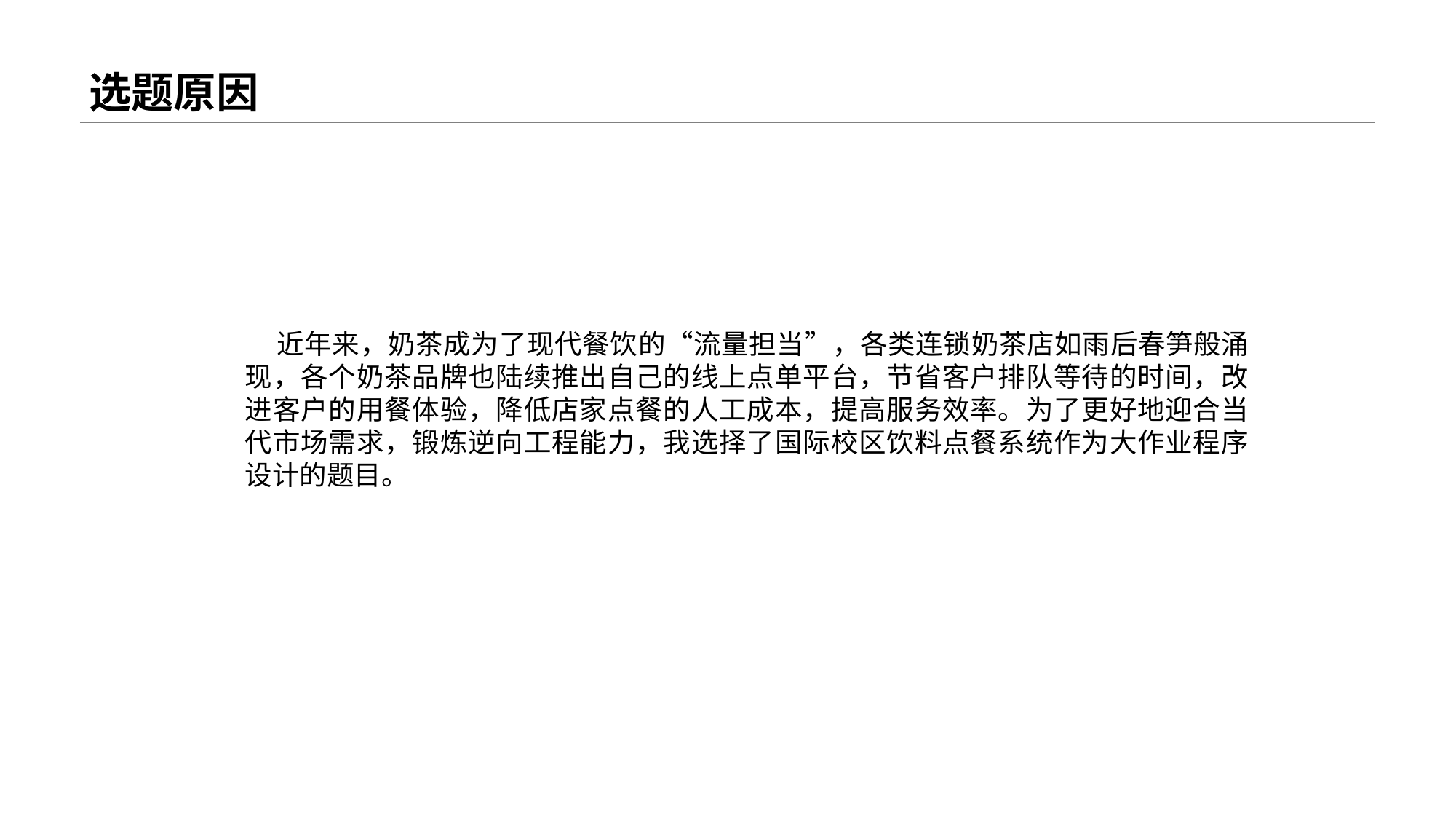

选题原因
近年来，奶茶成为了现代餐饮的“流量担当”，各类连锁奶茶店如雨后春笋般涌现，各个奶茶品牌也陆续推出自己的线上点单平台，节省客户排队等待的时间，改进客户的用餐体验，降低店家点餐的人工成本，提高服务效率。为了更好地迎合当代市场需求，锻炼逆向工程能力，我选择了国际校区饮料点餐系统作为大作业程序设计的题目。